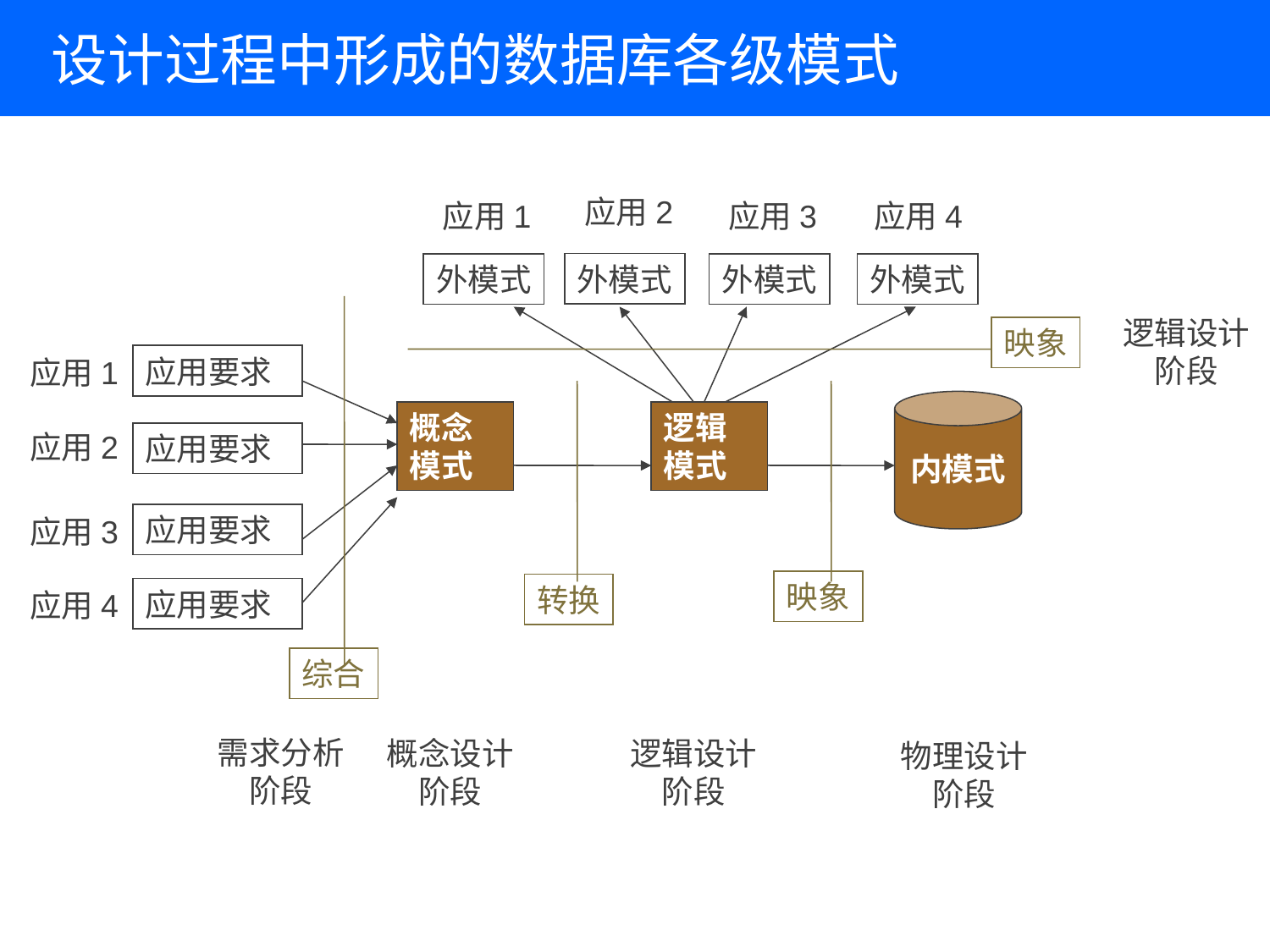

# 设计过程中形成的数据库各级模式
应用2
应用1
应用3
应用4
外模式
外模式
外模式
外模式

逻辑设计
阶段
映象
应用要求
应用1

内模式
概念模式
逻辑模式
应用2
应用要求

应用要求
应用3
映象
转换
应用要求
应用4
综合
需求分析
阶段
概念设计
阶段
逻辑设计
阶段
物理设计
阶段